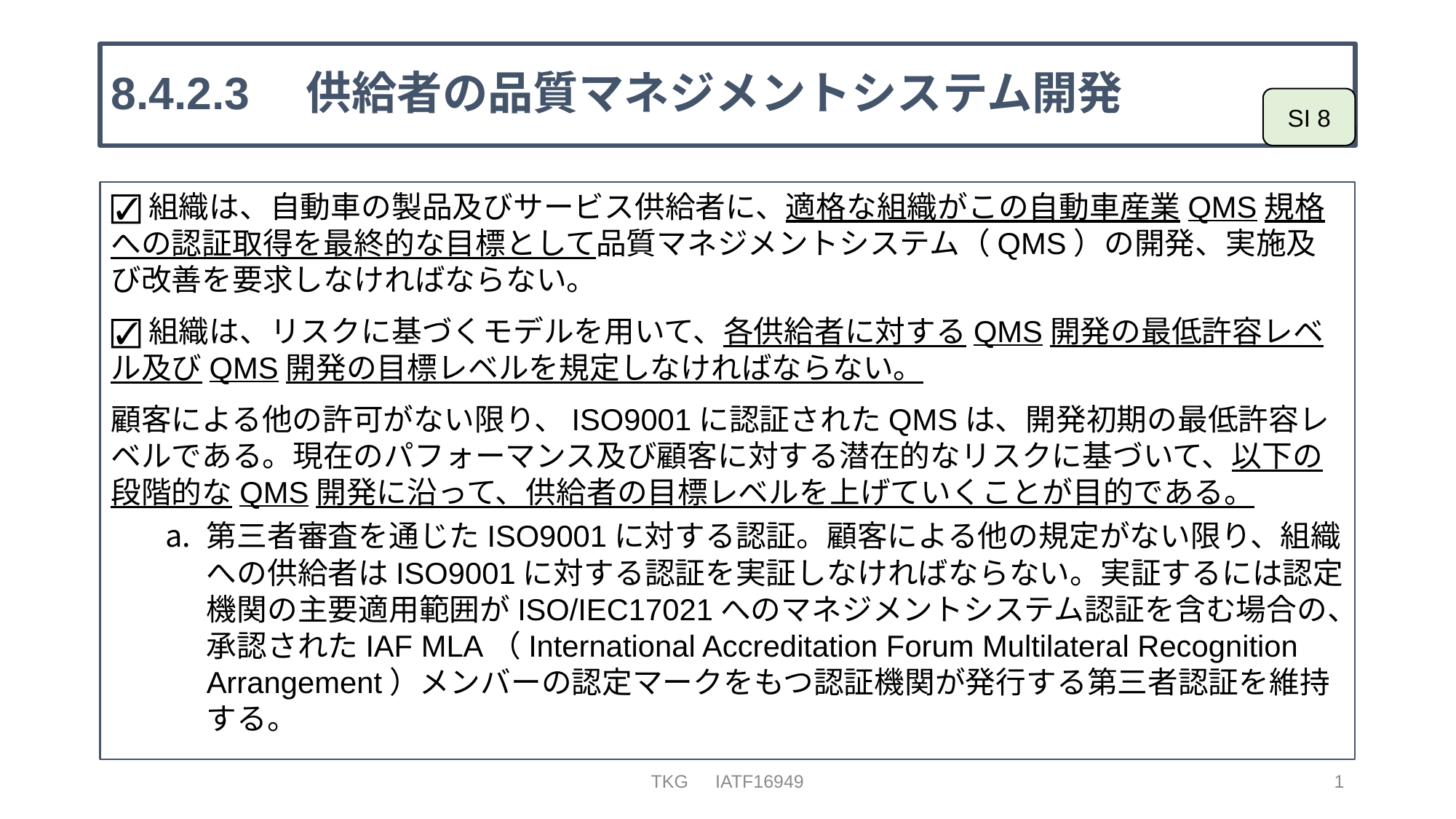

# 8.4.2.3　供給者の品質マネジメントシステム開発
SI 8
☑組織は、自動車の製品及びサービス供給者に、適格な組織がこの自動車産業QMS規格への認証取得を最終的な目標として品質マネジメントシステム（QMS）の開発、実施及び改善を要求しなければならない。
☑組織は、リスクに基づくモデルを用いて、各供給者に対するQMS開発の最低許容レベル及びQMS開発の目標レベルを規定しなければならない。
顧客による他の許可がない限り、ISO9001に認証されたQMSは、開発初期の最低許容レベルである。現在のパフォーマンス及び顧客に対する潜在的なリスクに基づいて、以下の段階的なQMS開発に沿って、供給者の目標レベルを上げていくことが目的である。
第三者審査を通じたISO9001に対する認証。顧客による他の規定がない限り、組織への供給者はISO9001に対する認証を実証しなければならない。実証するには認定機関の主要適用範囲がISO/IEC17021へのマネジメントシステム認証を含む場合の、承認されたIAF MLA（International Accreditation Forum Multilateral Recognition Arrangement）メンバーの認定マークをもつ認証機関が発行する第三者認証を維持する。
TKG　IATF16949
1